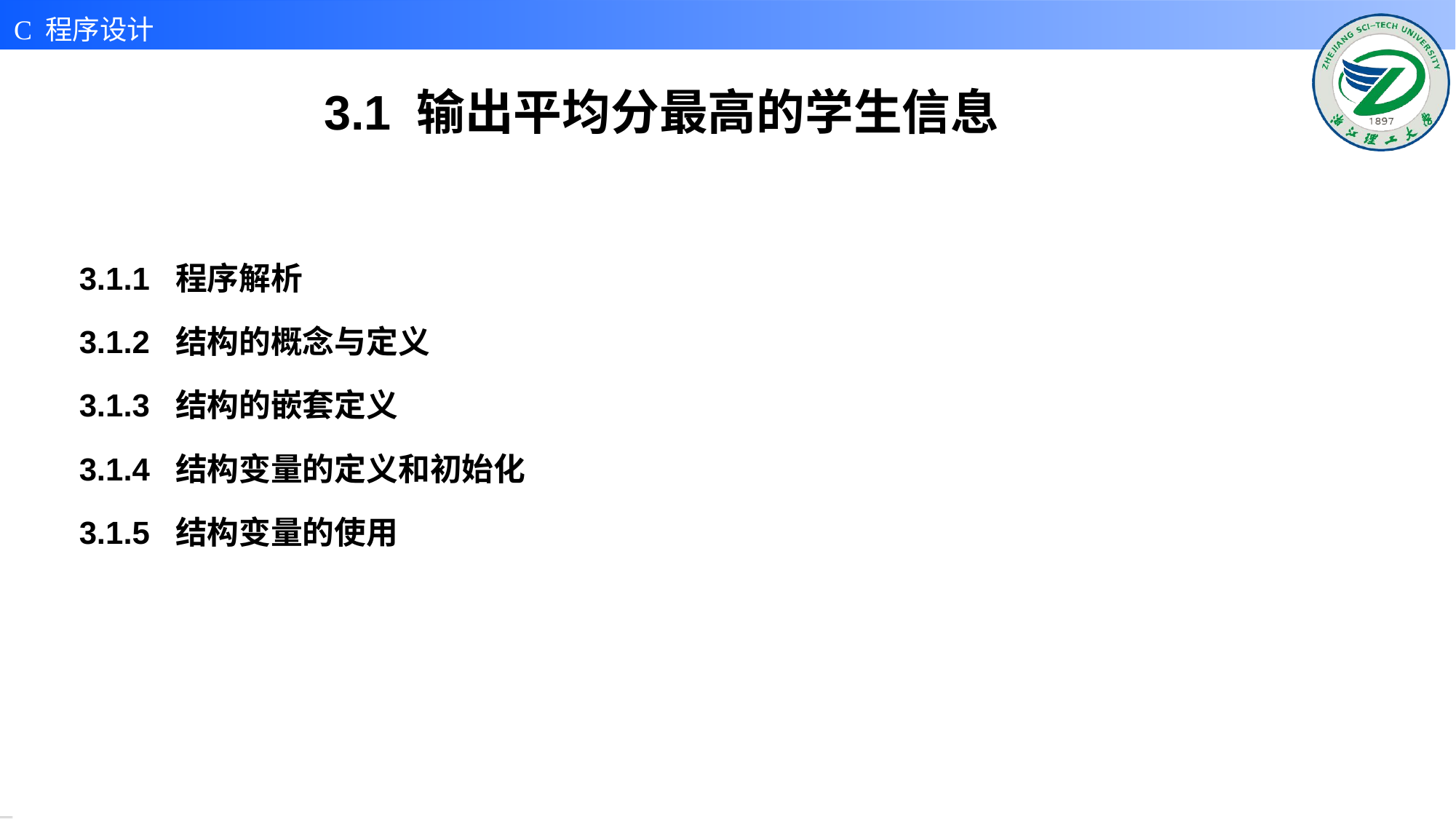

# 3.1 输出平均分最高的学生信息
3.1.1  程序解析
3.1.2  结构的概念与定义
3.1.3  结构的嵌套定义
3.1.4  结构变量的定义和初始化
3.1.5  结构变量的使用